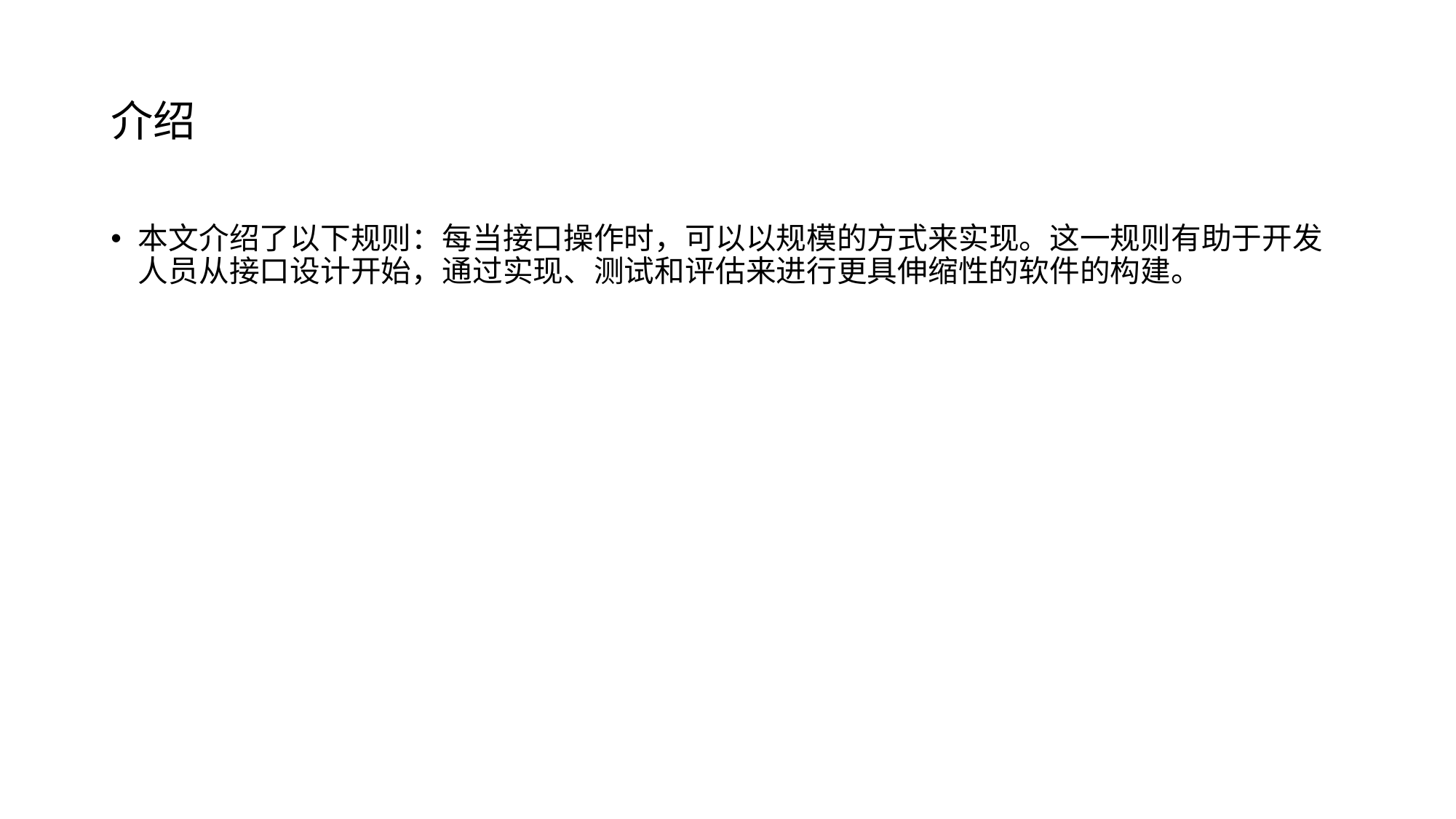

# 介绍
本文介绍了以下规则：每当接口操作时，可以以规模的方式来实现。这一规则有助于开发人员从接口设计开始，通过实现、测试和评估来进行更具伸缩性的软件的构建。